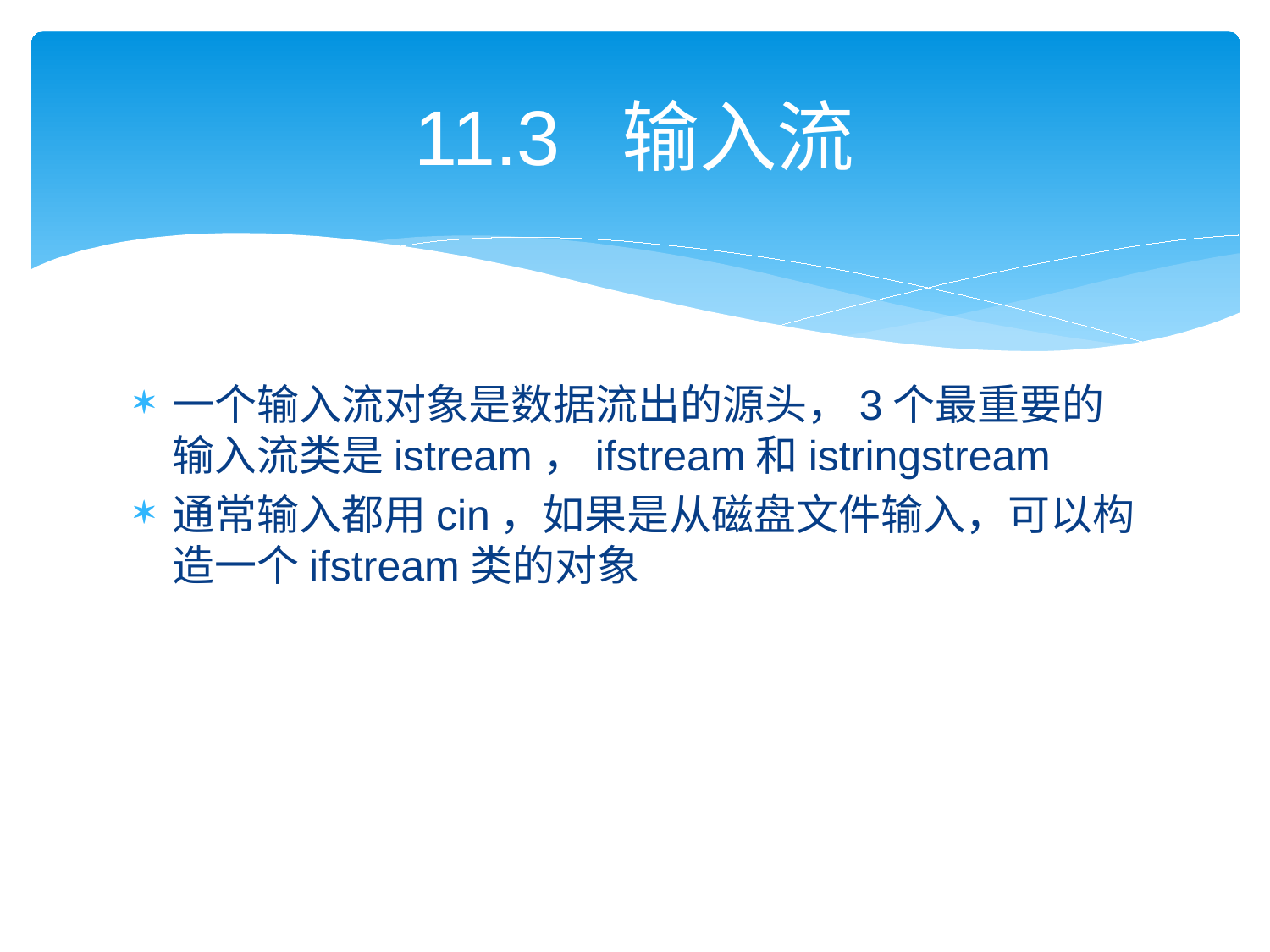

# 11.3  输入流
一个输入流对象是数据流出的源头，3个最重要的输入流类是istream，ifstream和istringstream
通常输入都用cin，如果是从磁盘文件输入，可以构造一个ifstream类的对象